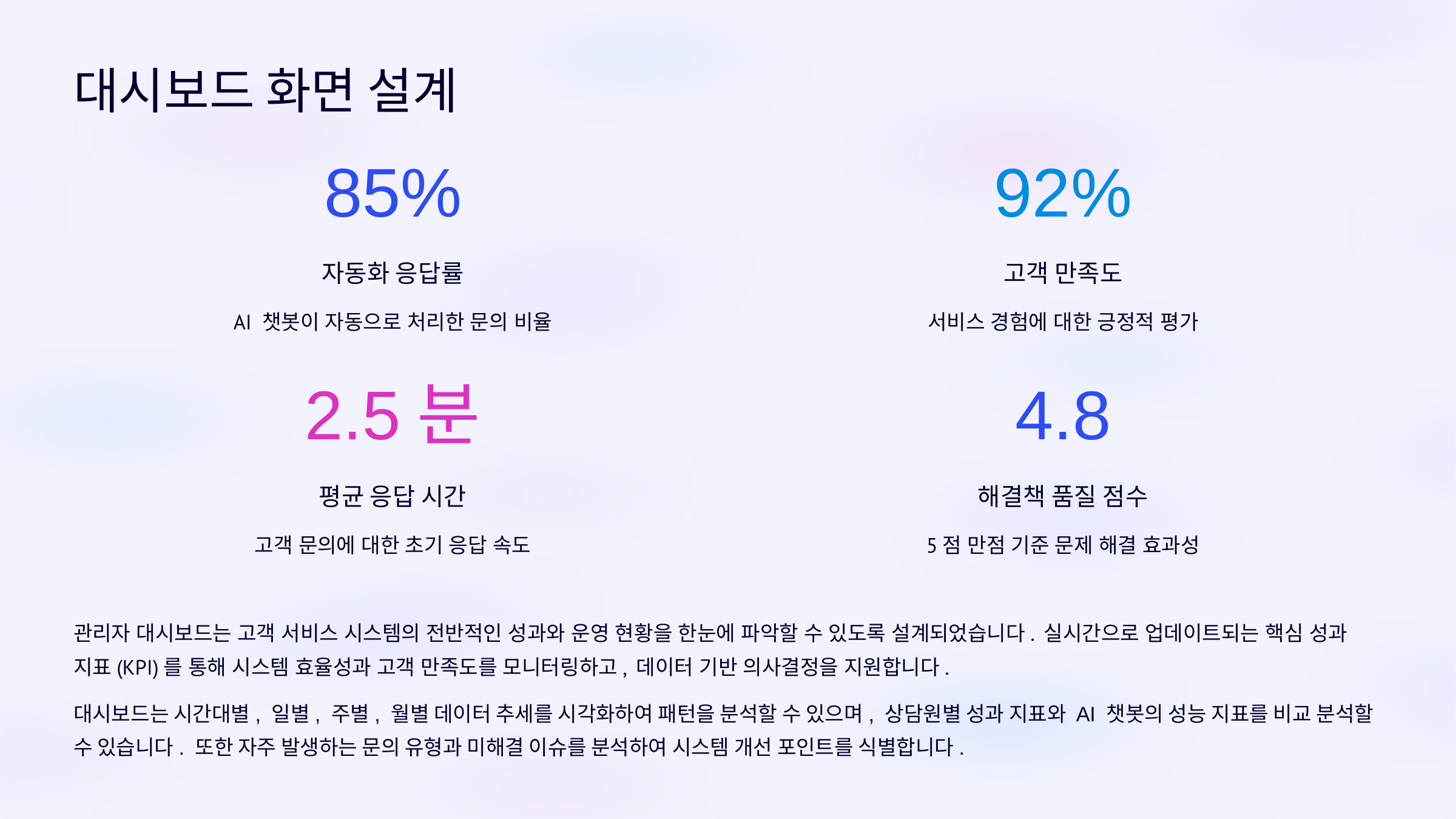

대시보드 화면 설계
85%
92%
자동화 응답률
고객 만족도
AI 챗봇이 자동으로 처리한 문의 비율
서비스 경험에 대한 긍정적 평가
2.5분
4.8
평균 응답 시간
해결책 품질 점수
고객 문의에 대한 초기 응답 속도
5점 만점 기준 문제 해결 효과성
관리자 대시보드는 고객 서비스 시스템의 전반적인 성과와 운영 현황을 한눈에 파악할 수 있도록 설계되었습니다. 실시간으로 업데이트되는 핵심 성과 지표(KPI)를 통해 시스템 효율성과 고객 만족도를 모니터링하고, 데이터 기반 의사결정을 지원합니다.
대시보드는 시간대별, 일별, 주별, 월별 데이터 추세를 시각화하여 패턴을 분석할 수 있으며, 상담원별 성과 지표와 AI 챗봇의 성능 지표를 비교 분석할 수 있습니다. 또한 자주 발생하는 문의 유형과 미해결 이슈를 분석하여 시스템 개선 포인트를 식별합니다.